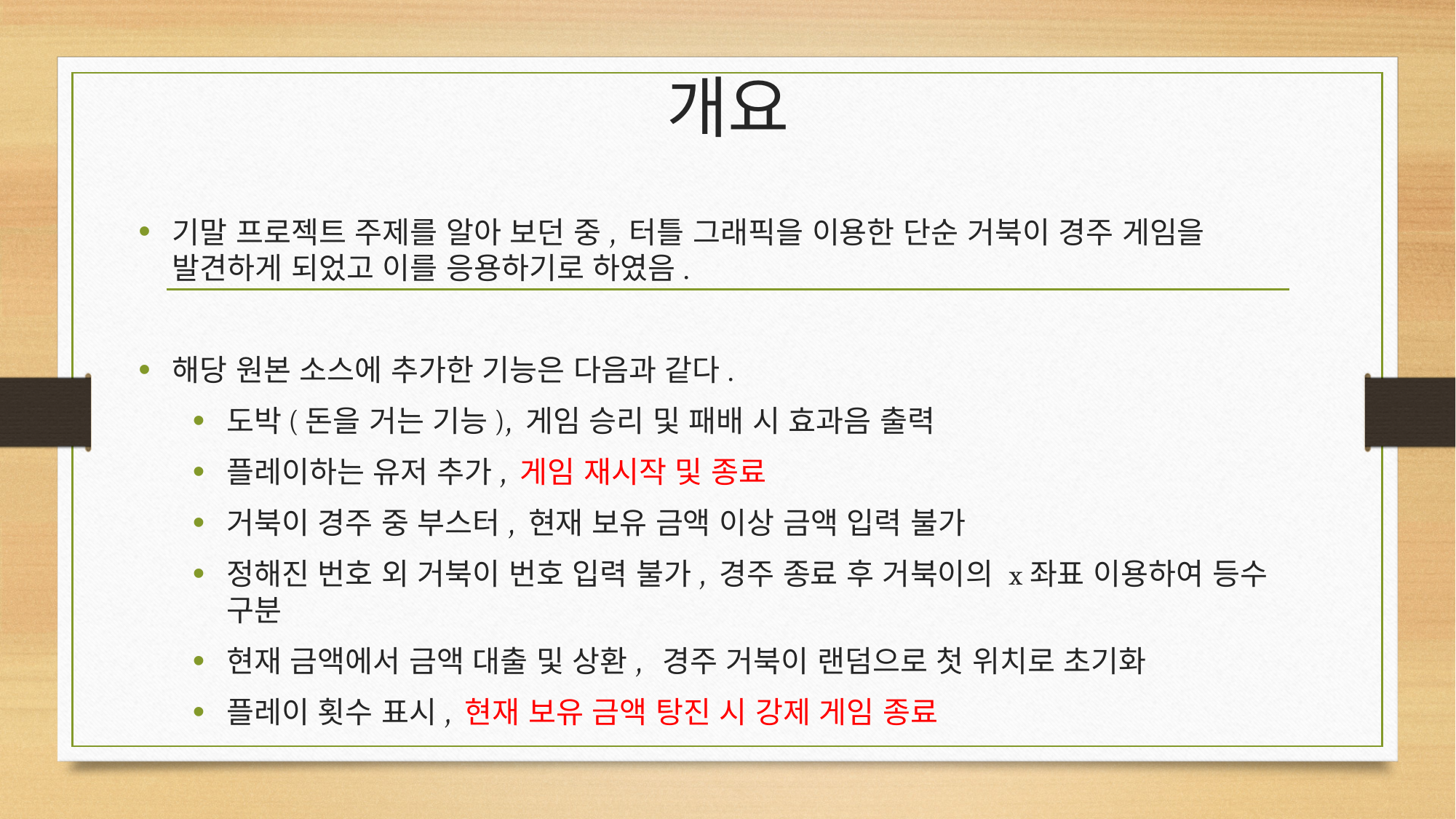

# 개요
기말 프로젝트 주제를 알아 보던 중, 터틀 그래픽을 이용한 단순 거북이 경주 게임을
발견하게 되었고 이를 응용하기로 하였음.

해당 원본 소스에 추가한 기능은 다음과 같다.
도박(돈을 거는 기능), 게임 승리 및 패배 시 효과음 출력
플레이하는 유저 추가, 게임 재시작 및 종료
거북이 경주 중 부스터, 현재 보유 금액 이상 금액 입력 불가
정해진 번호 외 거북이 번호 입력 불가, 경주 종료 후 거북이의 x좌표 이용하여 등수 구분
현재 금액에서 금액 대출 및 상환,  경주 거북이 랜덤으로 첫 위치로 초기화
플레이 횟수 표시, 현재 보유 금액 탕진 시 강제 게임 종료